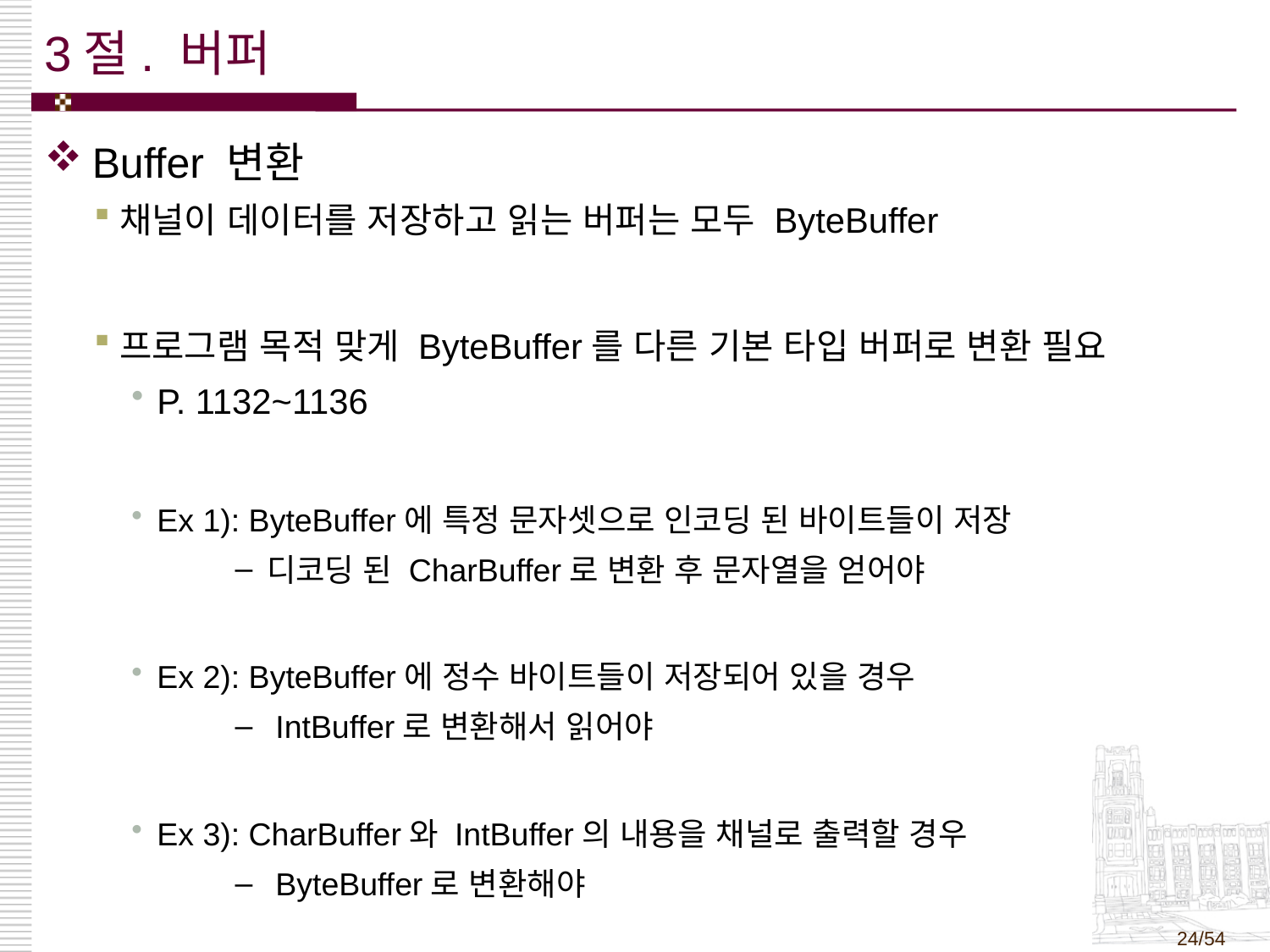

# 3절. 버퍼
Buffer 변환
채널이 데이터를 저장하고 읽는 버퍼는 모두 ByteBuffer

프로그램 목적 맞게 ByteBuffer를 다른 기본 타입 버퍼로 변환 필요
P. 1132~1136

Ex 1): ByteBuffer에 특정 문자셋으로 인코딩 된 바이트들이 저장
디코딩 된 CharBuffer로 변환 후 문자열을 얻어야

Ex 2): ByteBuffer에 정수 바이트들이 저장되어 있을 경우
 IntBuffer로 변환해서 읽어야

Ex 3): CharBuffer와 IntBuffer의 내용을 채널로 출력할 경우
 ByteBuffer로 변환해야